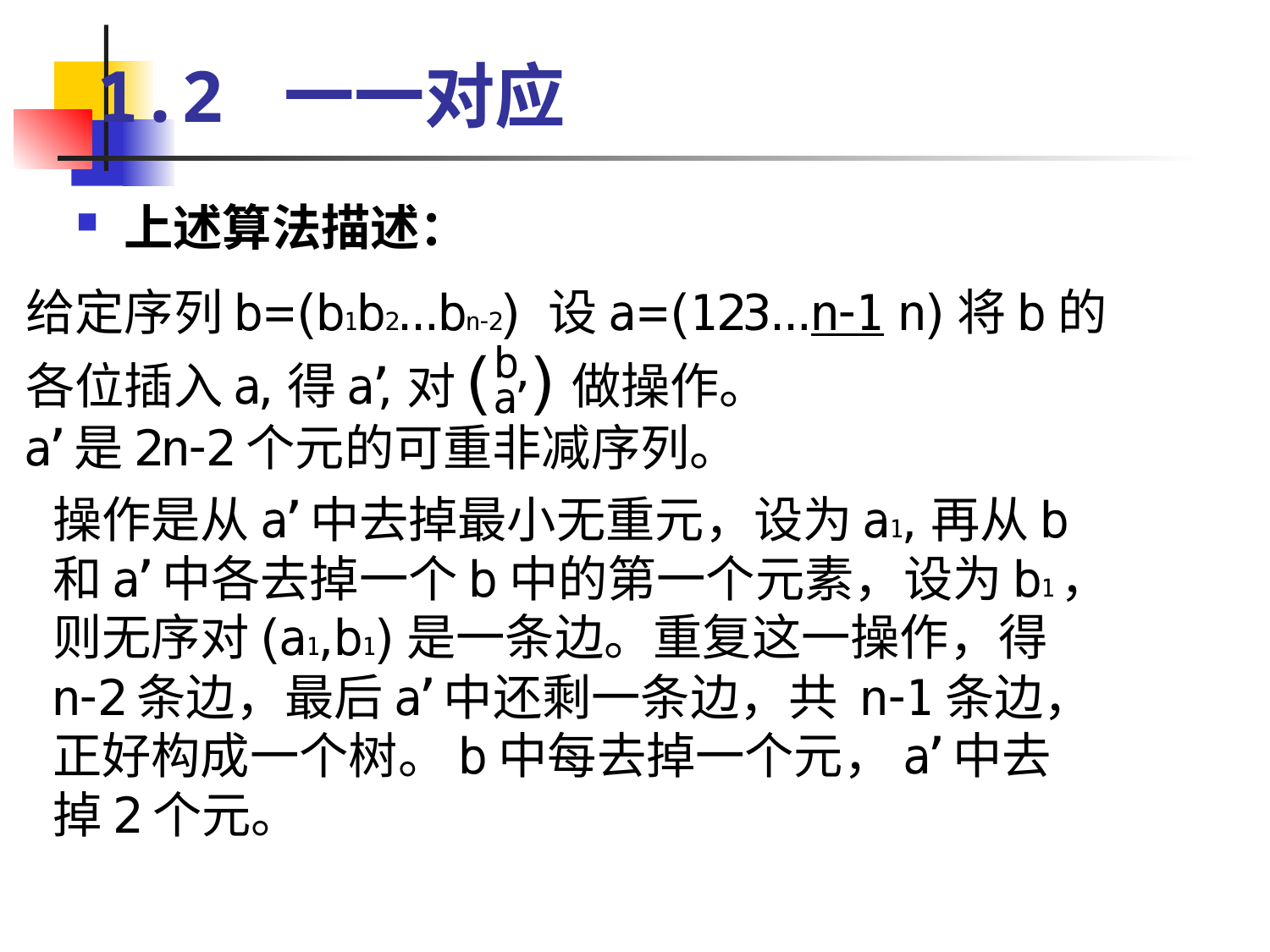

# 1.2 一一对应
上述算法描述：
给定序列b=(b1b2…bn-2) 设a=(123…n-1 n)将b的
各位插入a,得a’,对(  )做操作。
a’是2n-2个元的可重非减序列。
b
a’
操作是从a’中去掉最小无重元，设为a1,再从b
和a’中各去掉一个b中的第一个元素，设为b1，
则无序对(a1,b1)是一条边。重复这一操作，得
n-2条边，最后a’中还剩一条边，共 n-1条边，
正好构成一个树。b中每去掉一个元，a’中去
掉2个元。